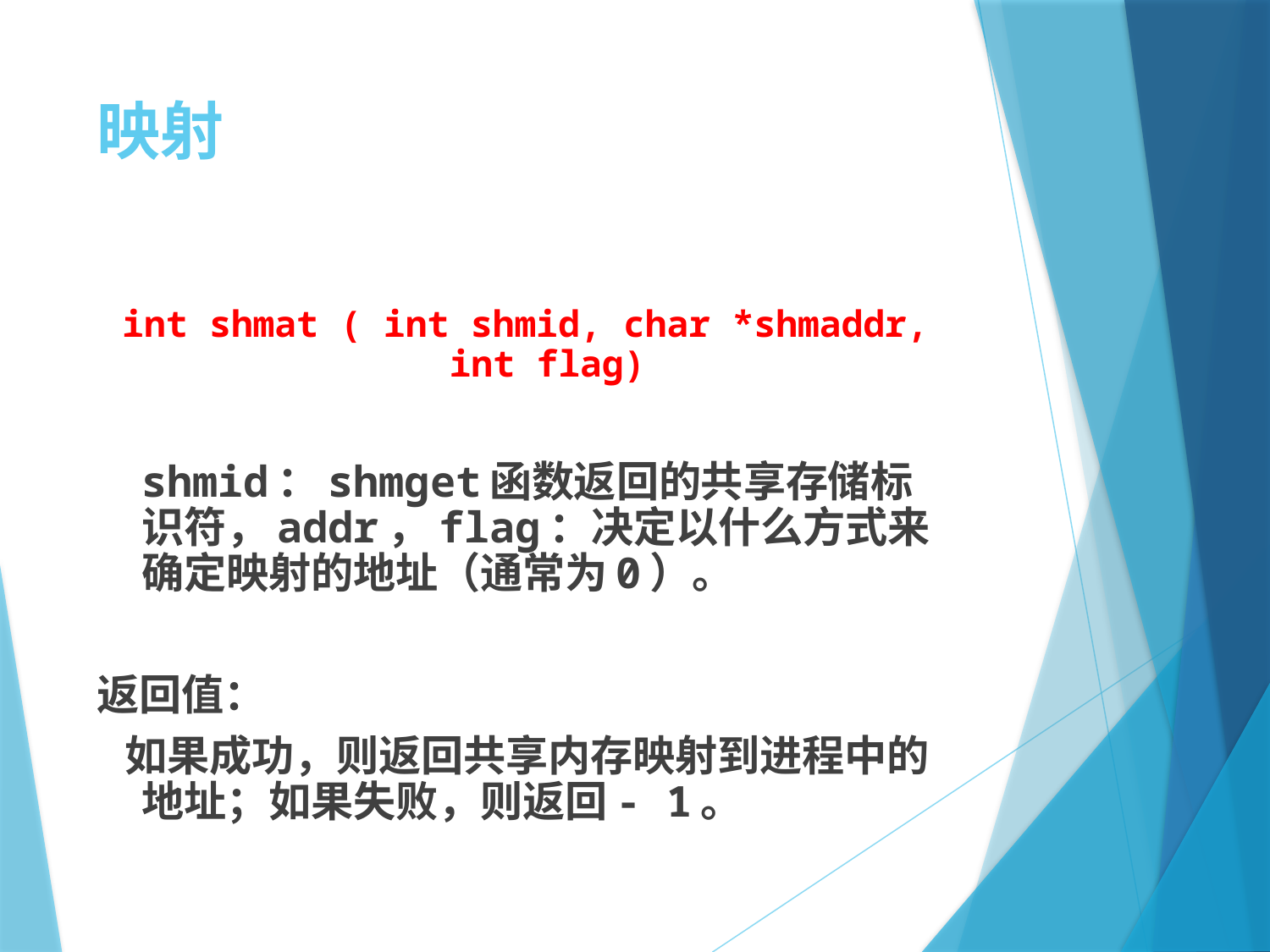

# 映射
int shmat ( int shmid, char *shmaddr, int flag)

	shmid：shmget函数返回的共享存储标识符，addr，flag：决定以什么方式来确定映射的地址（通常为0）。

返回值：
  如果成功，则返回共享内存映射到进程中的地址；如果失败，则返回- 1。